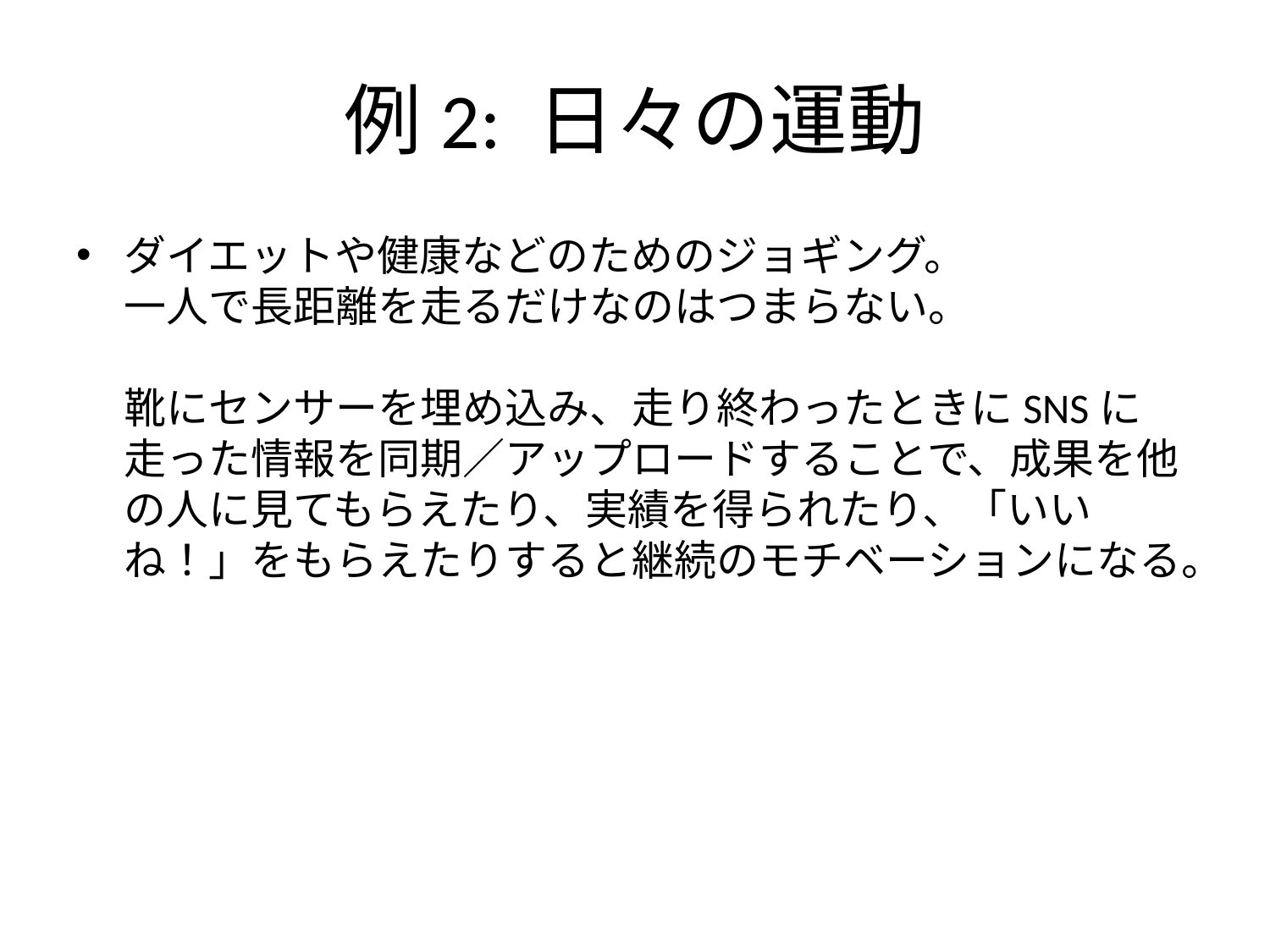

# 例2: 日々の運動
ダイエットや健康などのためのジョギング。
一人で長距離を走るだけなのはつまらない。
靴にセンサーを埋め込み、走り終わったときにSNSに走った情報を同期／アップロードすることで、成果を他の人に見てもらえたり、実績を得られたり、「いいね！」をもらえたりすると継続のモチベーションになる。